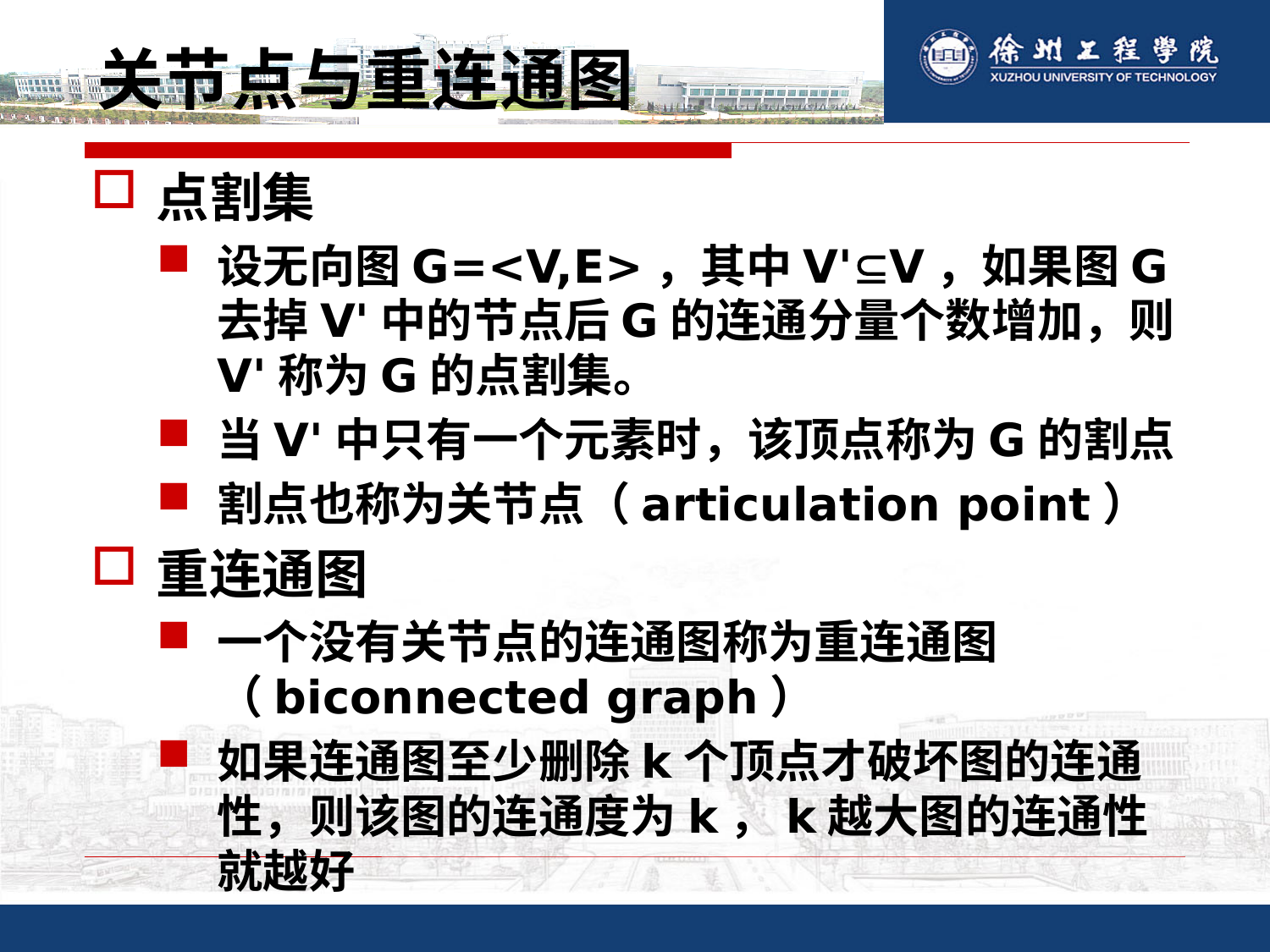

# 关节点与重连通图
点割集
设无向图G=<V,E>，其中V'⊆V，如果图G去掉V'中的节点后G的连通分量个数增加，则V'称为G的点割集。
当V'中只有一个元素时，该顶点称为G的割点
割点也称为关节点（articulation point）
重连通图
一个没有关节点的连通图称为重连通图（biconnected graph）
如果连通图至少删除k个顶点才破坏图的连通性，则该图的连通度为k，k越大图的连通性就越好